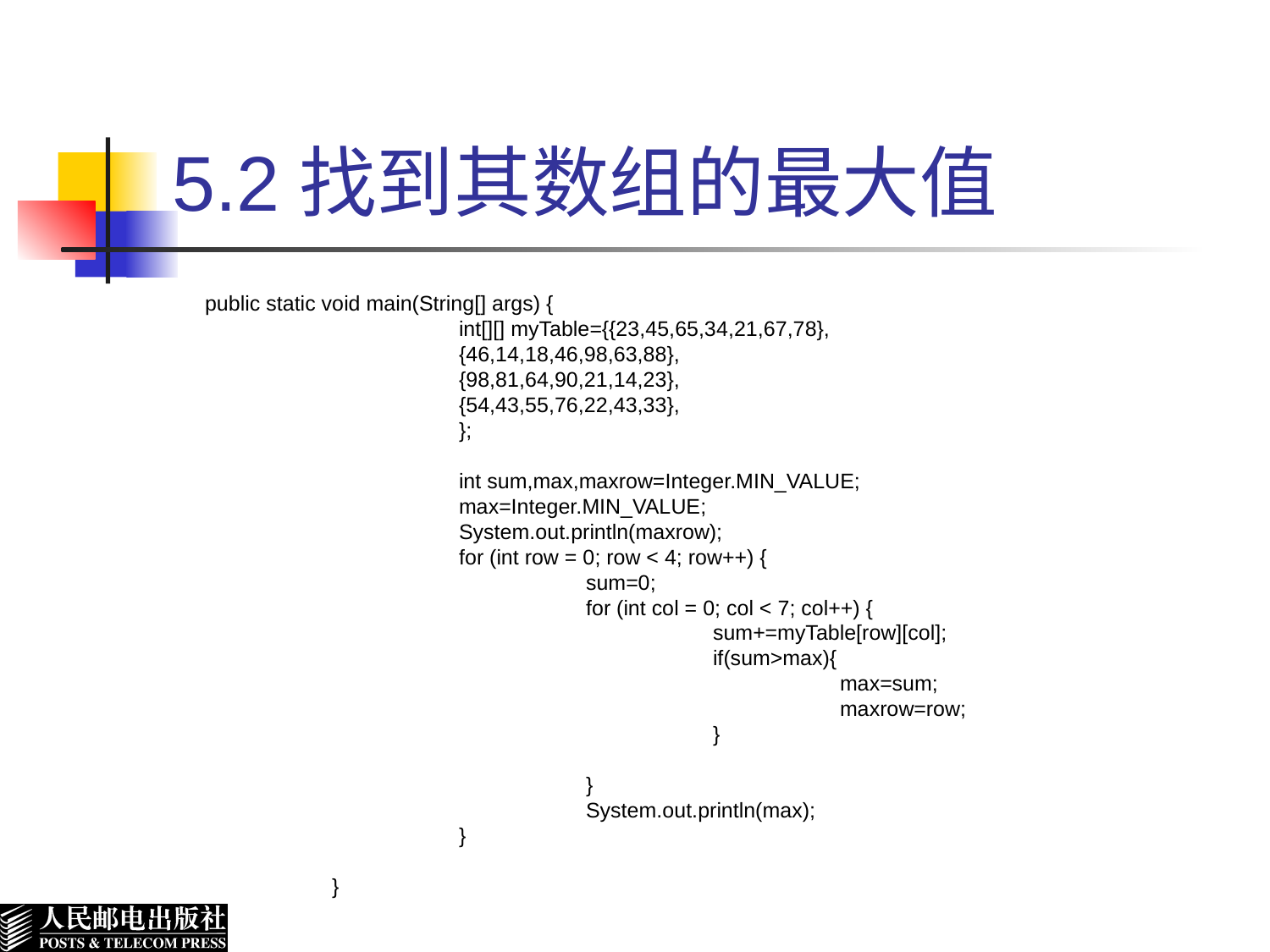

# 5.2找到其数组的最大值
public static void main(String[] args) {
		int[][] myTable={{23,45,65,34,21,67,78},
		{46,14,18,46,98,63,88},
		{98,81,64,90,21,14,23},
		{54,43,55,76,22,43,33},
		};

		int sum,max,maxrow=Integer.MIN_VALUE;
		max=Integer.MIN_VALUE;
		System.out.println(maxrow);
		for (int row = 0; row < 4; row++) {
			sum=0;
			for (int col = 0; col < 7; col++) {
				sum+=myTable[row][col];
				if(sum>max){
					max=sum;
					maxrow=row;
				}

			}
			System.out.println(max);
		}

	}